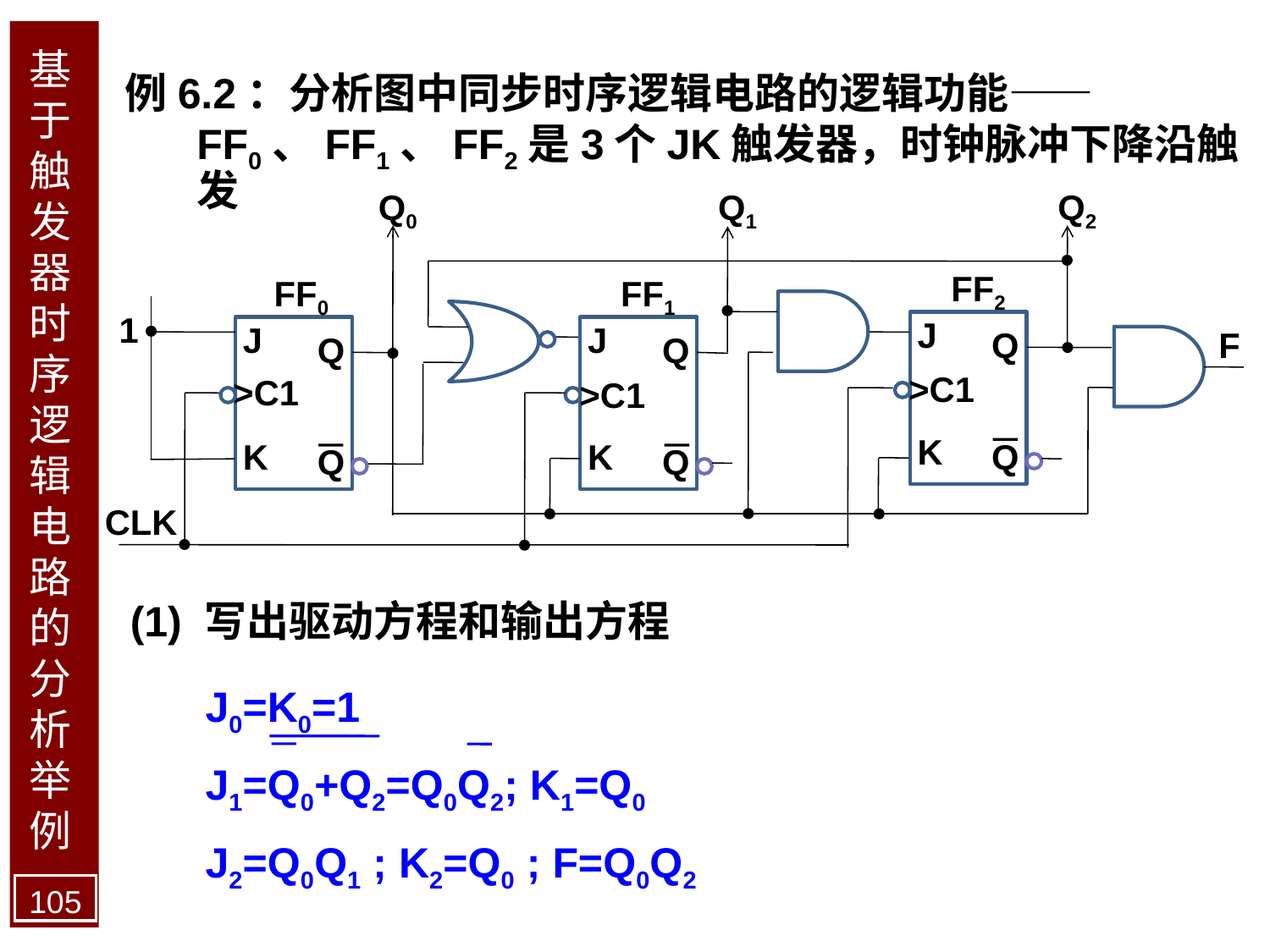

基于触发器时序逻辑电路的分析举例
例6.2：分析图中同步时序逻辑电路的逻辑功能——FF0、FF1、FF2是3个JK触发器，时钟脉冲下降沿触发
Q0
Q1
Q2

FF2
FF0
FF1

1

J

J
J

F
Q

Q
Q

>C1
>C1
>C1

K
K
K
Q
Q
Q

CLK

(1) 写出驱动方程和输出方程
J0=K0=1
J1=Q0+Q2=Q0Q2; K1=Q0
J2=Q0Q1 ; K2=Q0 ; F=Q0Q2

105